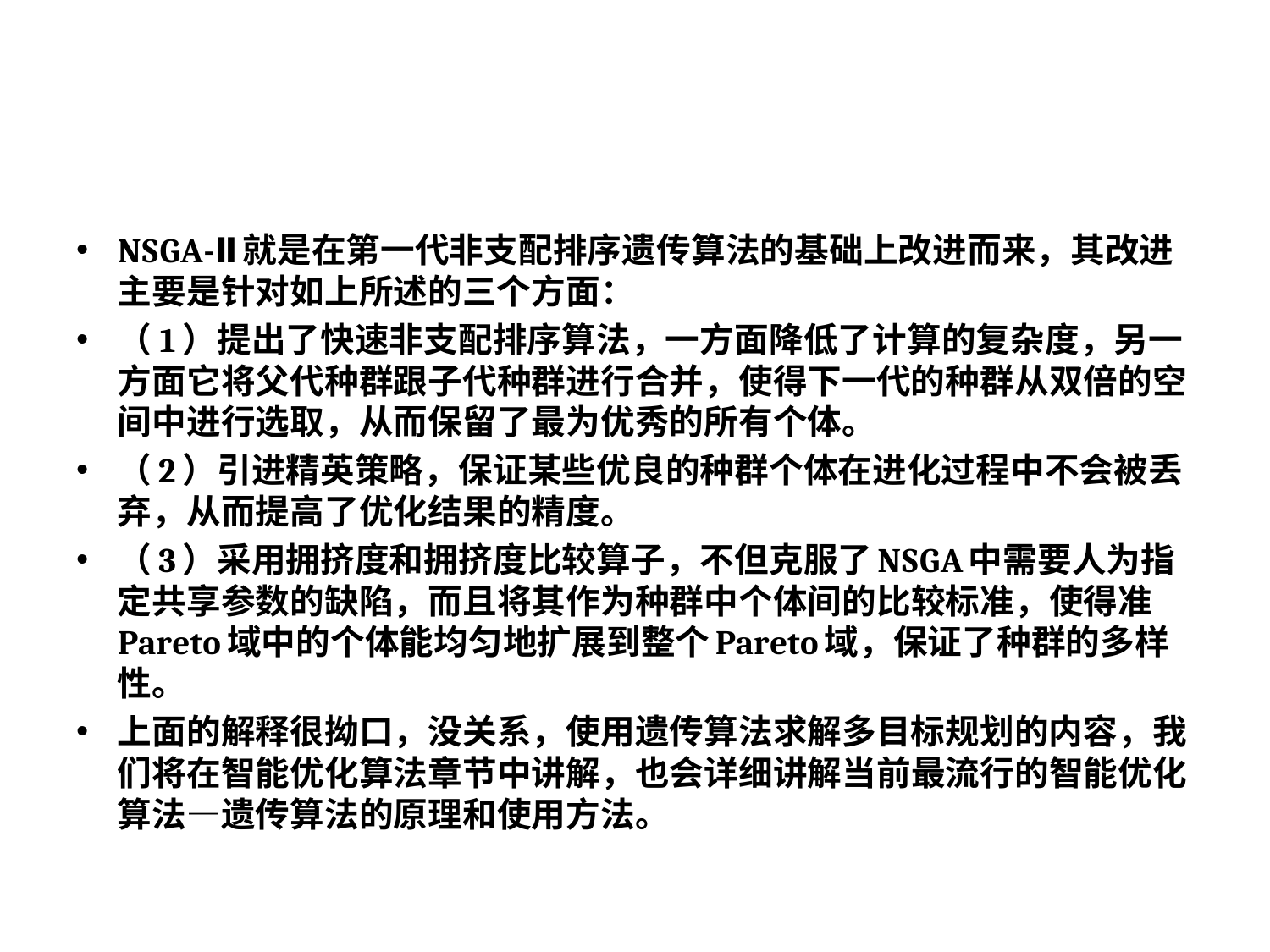

#
NSGA-Ⅱ就是在第一代非支配排序遗传算法的基础上改进而来，其改进主要是针对如上所述的三个方面：
（1）提出了快速非支配排序算法，一方面降低了计算的复杂度，另一方面它将父代种群跟子代种群进行合并，使得下一代的种群从双倍的空间中进行选取，从而保留了最为优秀的所有个体。
（2）引进精英策略，保证某些优良的种群个体在进化过程中不会被丢弃，从而提高了优化结果的精度。
（3）采用拥挤度和拥挤度比较算子，不但克服了NSGA中需要人为指定共享参数的缺陷，而且将其作为种群中个体间的比较标准，使得准Pareto域中的个体能均匀地扩展到整个Pareto域，保证了种群的多样性。
上面的解释很拗口，没关系，使用遗传算法求解多目标规划的内容，我们将在智能优化算法章节中讲解，也会详细讲解当前最流行的智能优化算法—遗传算法的原理和使用方法。